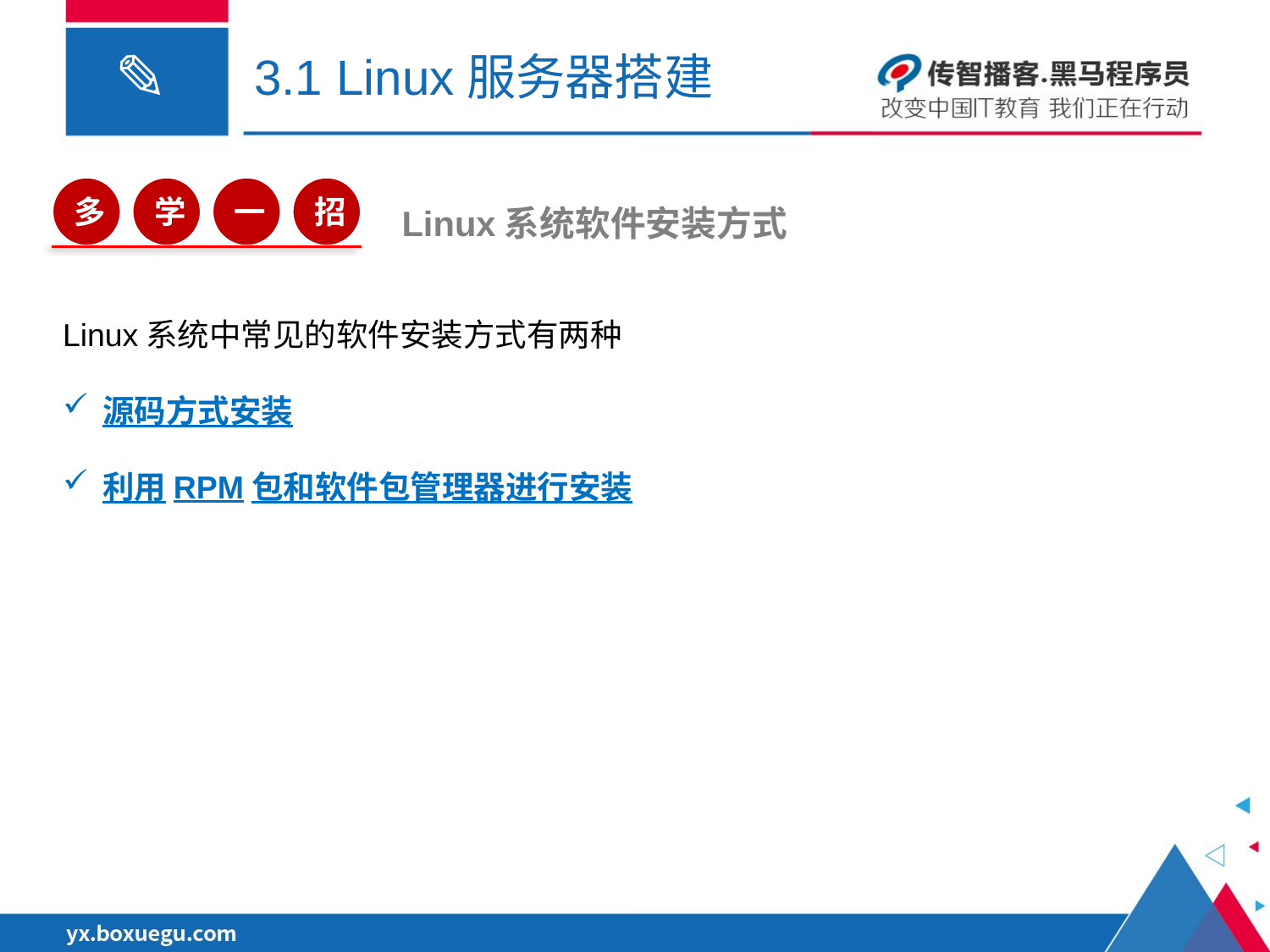

# 3.1 Linux服务器搭建
多
学
一
招
Linux系统软件安装方式
Linux系统中常见的软件安装方式有两种
源码方式安装
利用RPM包和软件包管理器进行安装